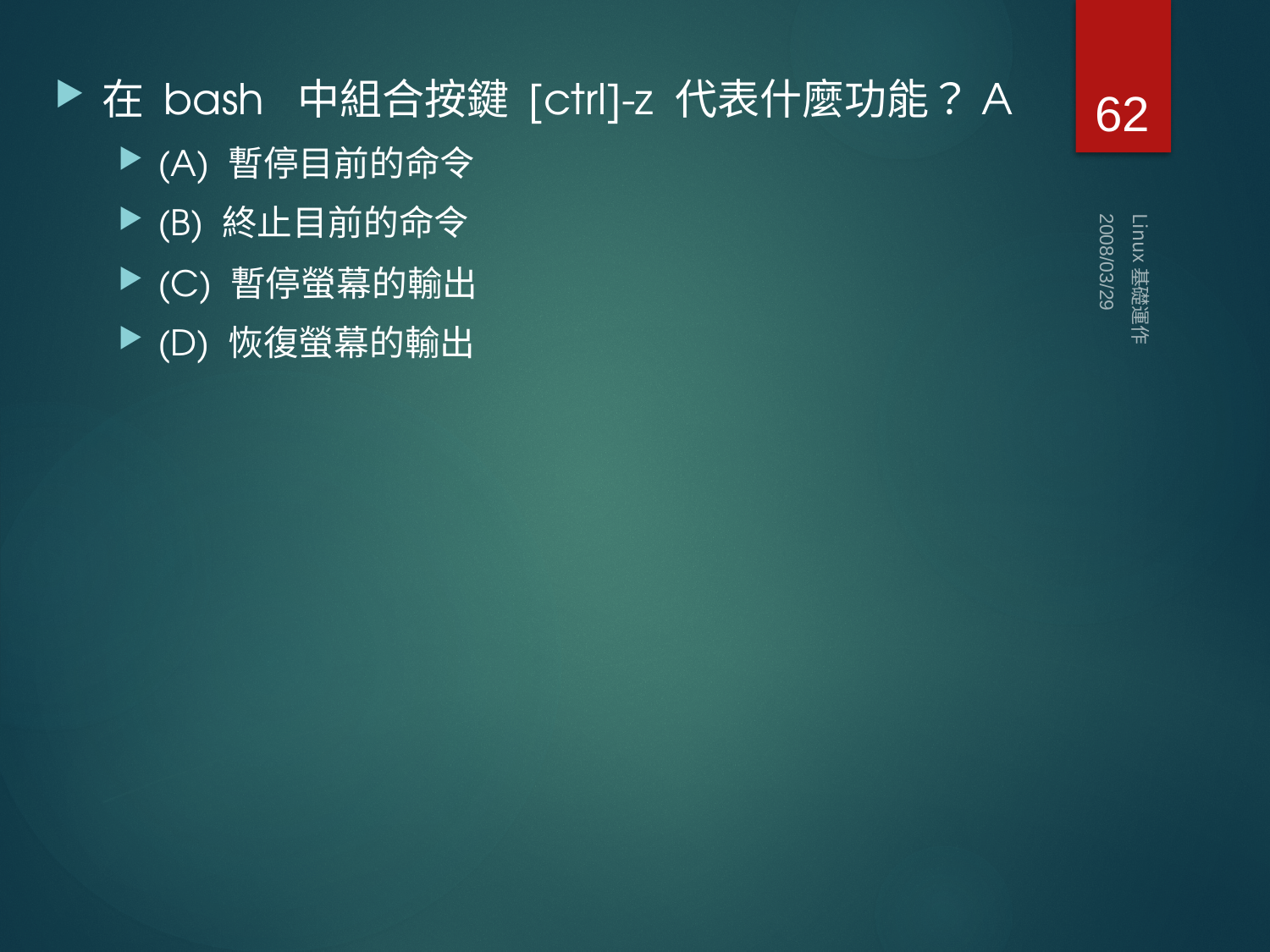

62
在 bash  中組合按鍵 [ctrl]-z 代表什麼功能？A
(A) 暫停目前的命令
(B) 終止目前的命令
(C) 暫停螢幕的輸出
(D) 恢復螢幕的輸出

2008/03/29
Linux 基礎運作